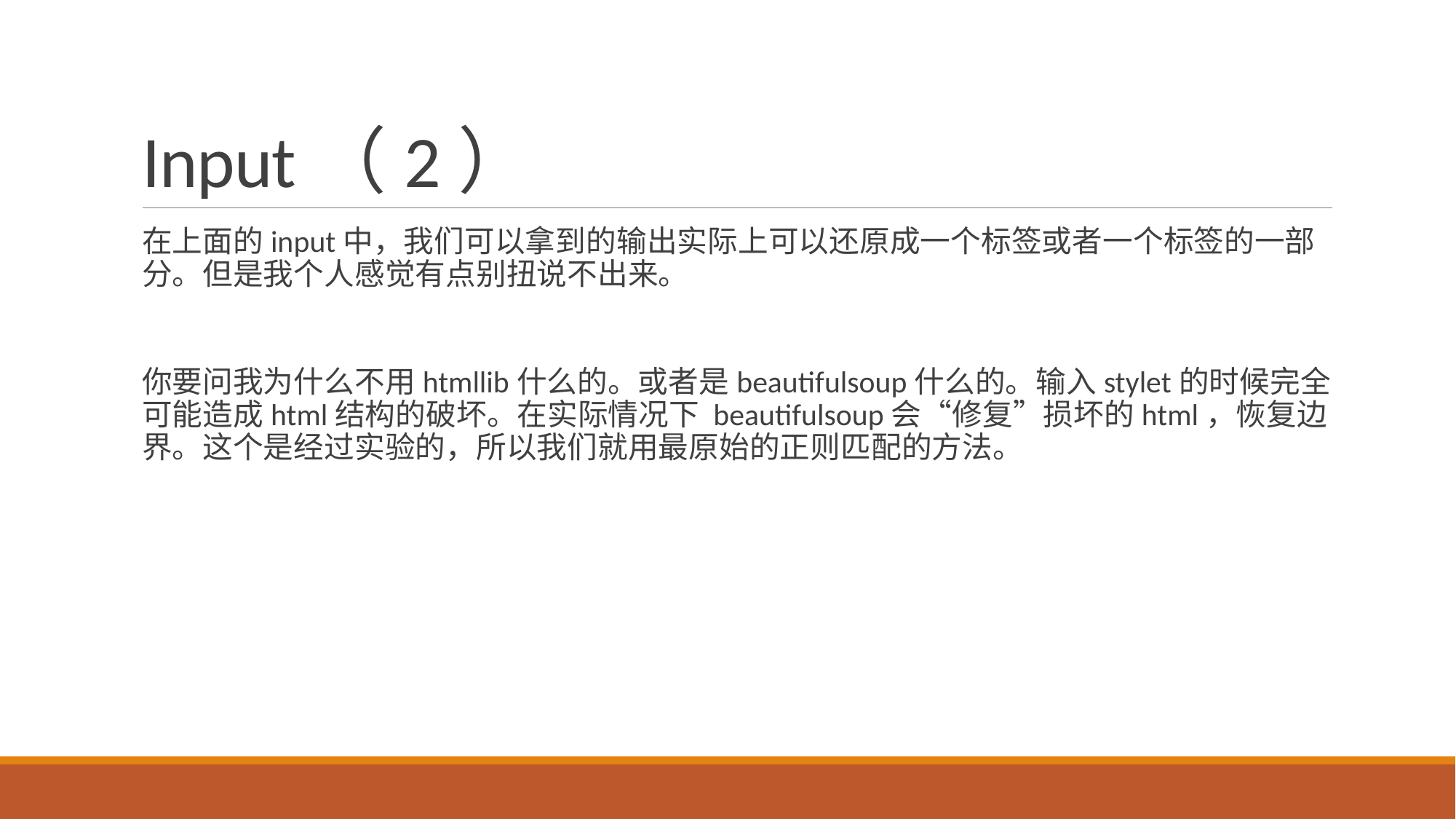

# Input（2）
在上面的input中，我们可以拿到的输出实际上可以还原成一个标签或者一个标签的一部分。但是我个人感觉有点别扭说不出来。

你要问我为什么不用htmllib什么的。或者是beautifulsoup什么的。输入stylet的时候完全可能造成html结构的破坏。在实际情况下 beautifulsoup会“修复”损坏的html，恢复边界。这个是经过实验的，所以我们就用最原始的正则匹配的方法。